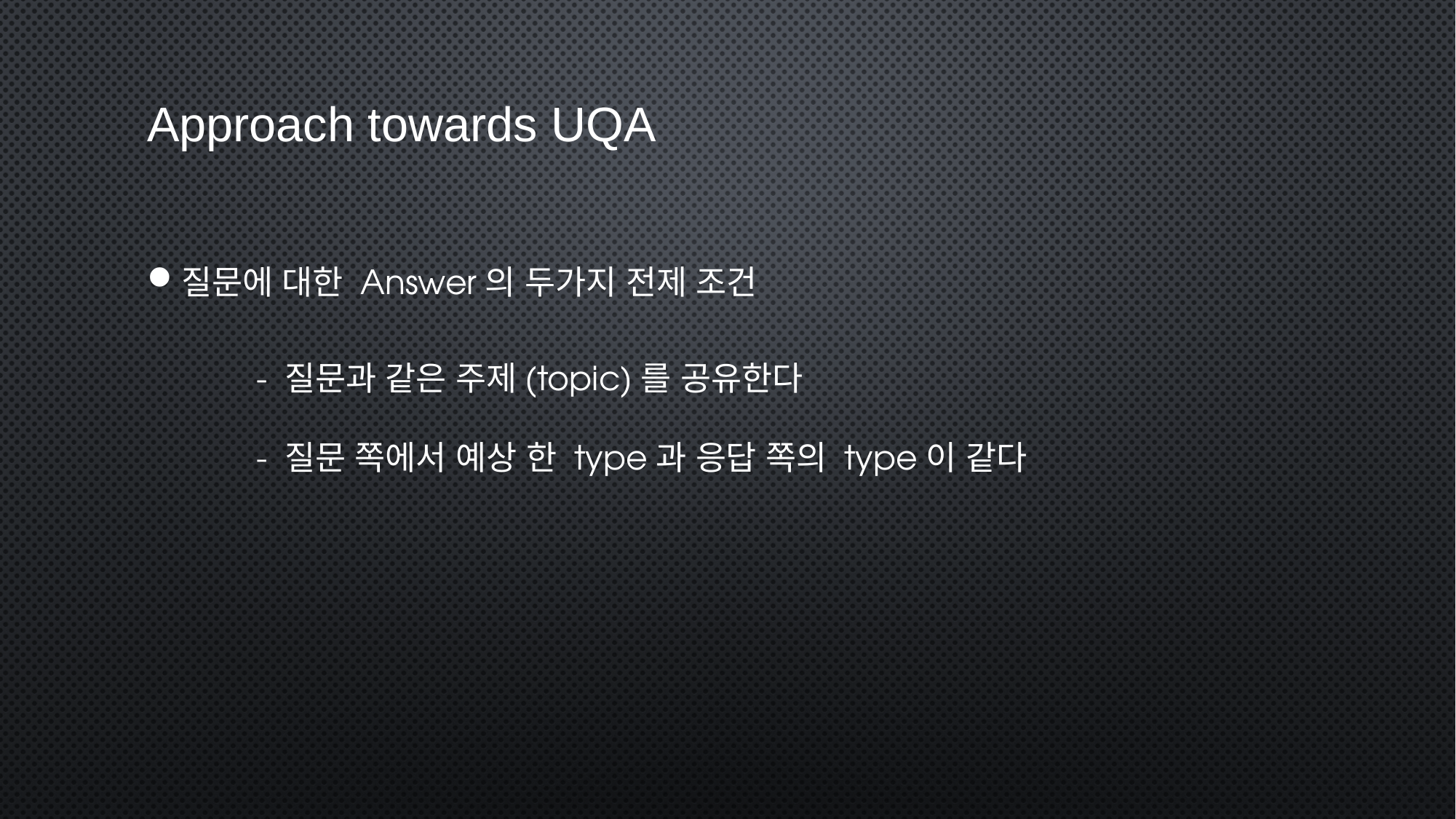

# Approach towards UQA
질문에 대한 Answer의 두가지 전제 조건
	- 질문과 같은 주제(topic)를 공유한다
	- 질문 쪽에서 예상 한 type과 응답 쪽의 type이 같다